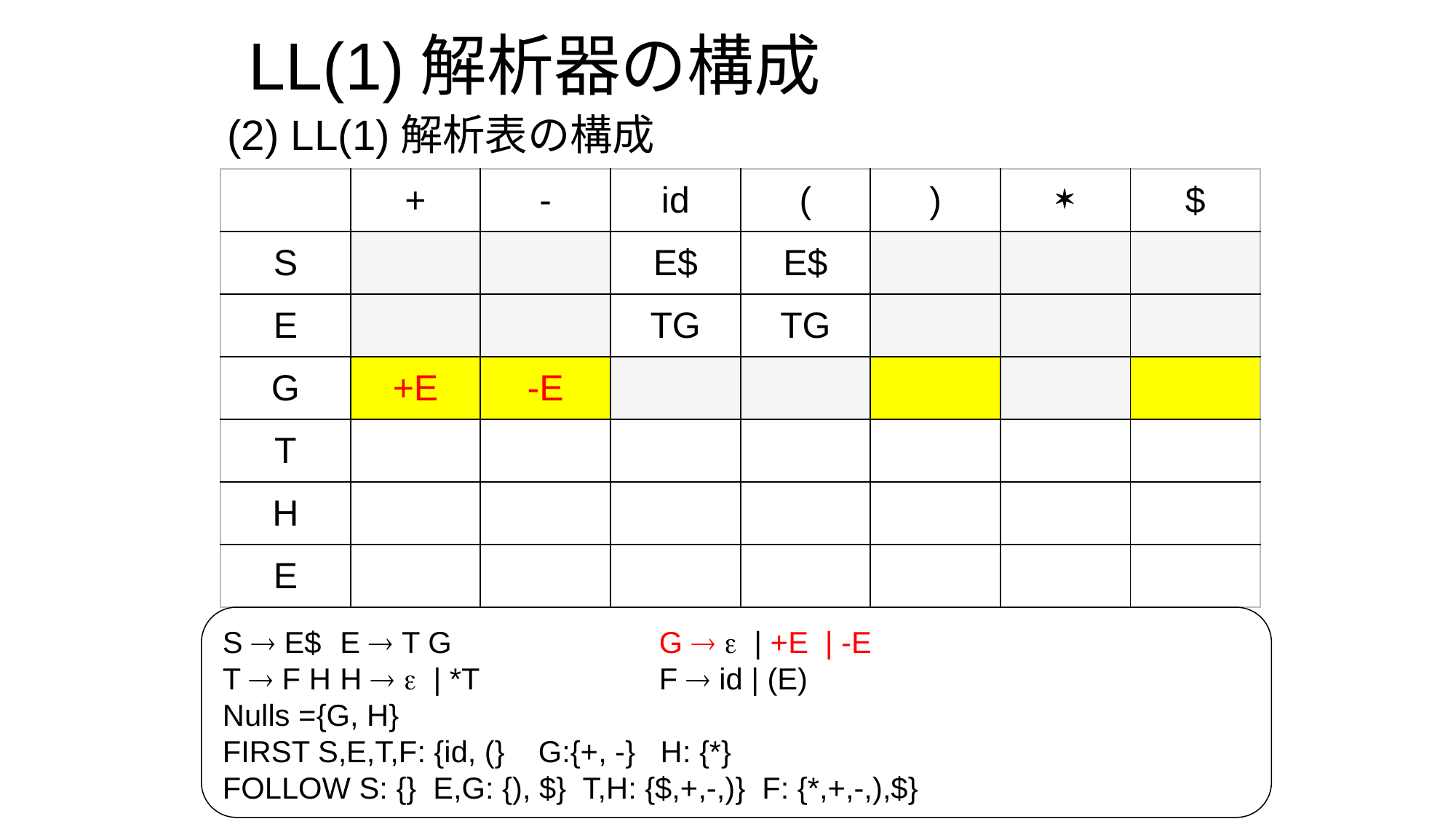

# LL(1)解析器の構成
(2) LL(1)解析表の構成

|  | + | - | id | ( | ) | ∗ | $ |
| --- | --- | --- | --- | --- | --- | --- | --- |
| S |  |  | E$ | E$ |  |  |  |
| E |  |  | TG | TG |  |  |  |
| G | +E | -E |  |  |  |  |  |
| T |  |  |  |  |  |  |  |
| H |  |  |  |  |  |  |  |
| E |  |  |  |  |  |  |  |
S → E$ 	 E → T G	      	G → ε  | +E  | -E
T → F H	 H → ε  | *T 		F → id | (E)
Nulls ={G, H}
FIRST S,E,T,F: {id, (}    G:{+, -}   H: {*}
FOLLOW S: {}  E,G: {), $}  T,H: {$,+,-,)}  F: {*,+,-,),$}